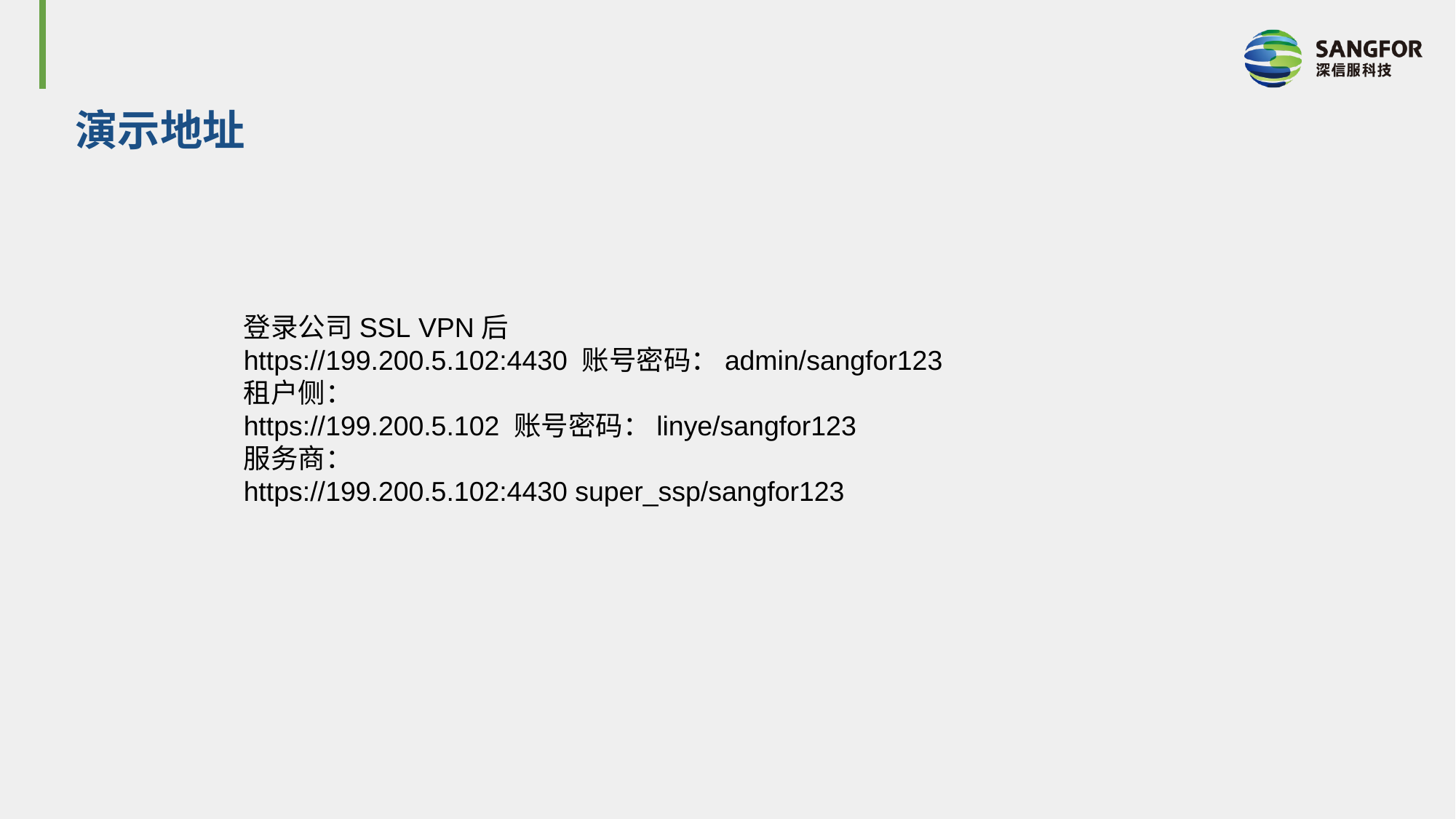

# 演示地址
登录公司SSL VPN后
https://199.200.5.102:4430 账号密码：admin/sangfor123
租户侧：
https://199.200.5.102 账号密码：linye/sangfor123
服务商：
https://199.200.5.102:4430 super_ssp/sangfor123